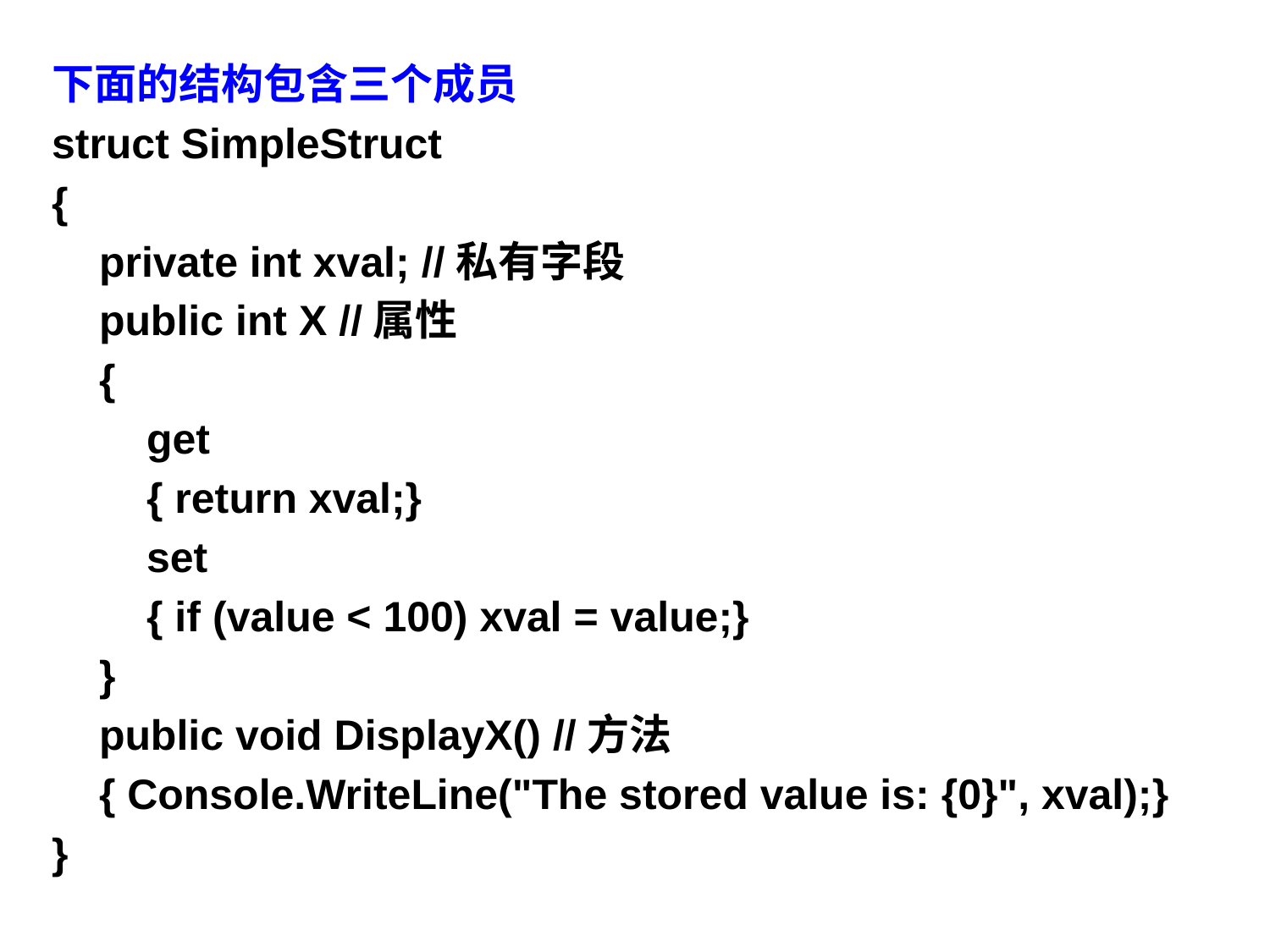

下面的结构包含三个成员
struct SimpleStruct
{
    private int xval; //私有字段
    public int X //属性
    {
        get
        { return xval;}
        set
        { if (value < 100) xval = value;}
    }
    public void DisplayX() //方法
    { Console.WriteLine("The stored value is: {0}", xval);}
}